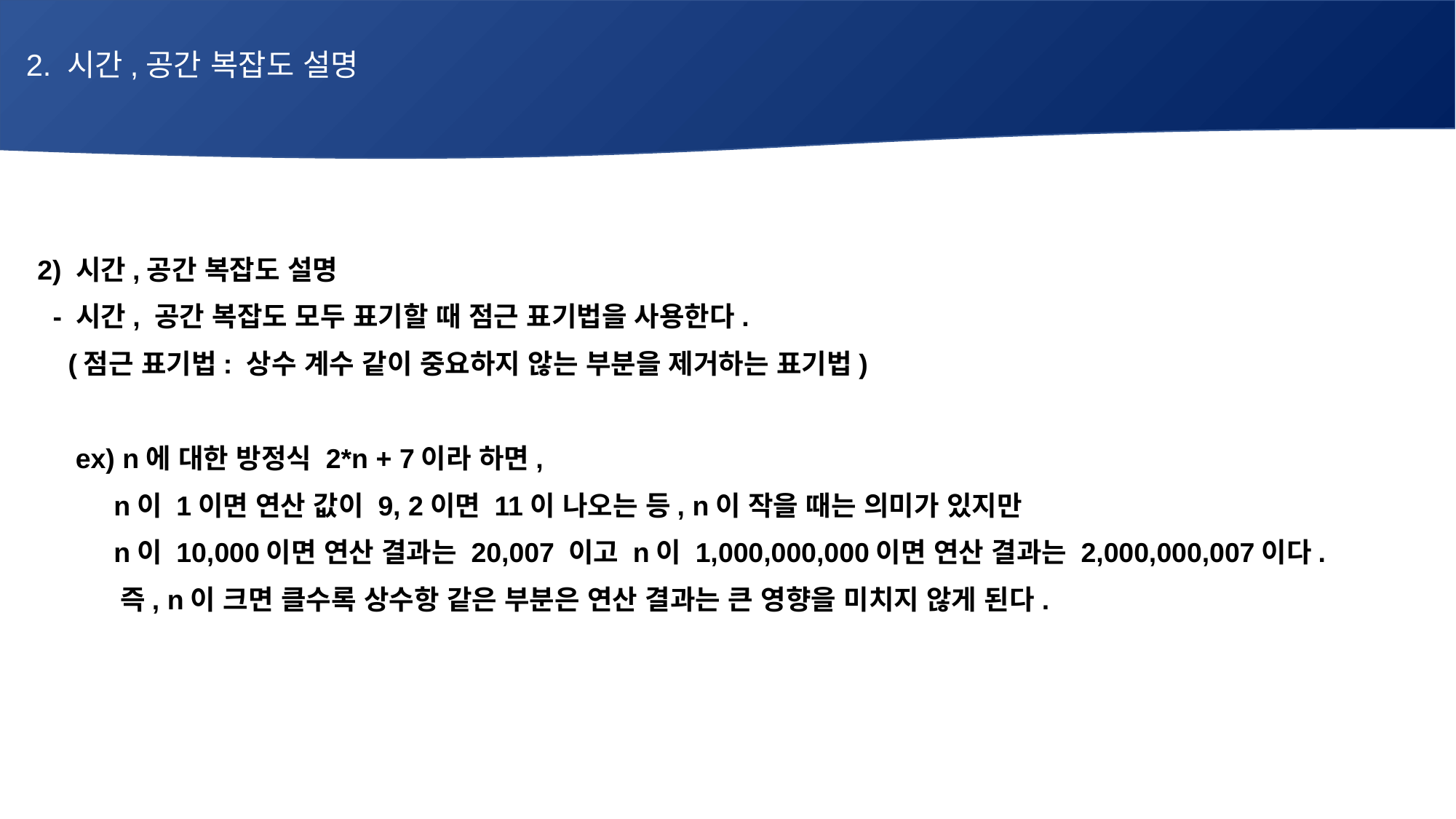

2. 시간,공간 복잡도 설명
# 매주 1 과제 LV2
2) 시간,공간 복잡도 설명
  - 시간, 공간 복잡도 모두 표기할 때 점근 표기법을 사용한다.
    (점근 표기법: 상수 계수 같이 중요하지 않는 부분을 제거하는 표기법)

     ex) n에 대한 방정식 2*n + 7이라 하면,
          n이 1이면 연산 값이 9, 2이면 11이 나오는 등, n이 작을 때는 의미가 있지만
          n이 10,000이면 연산 결과는 20,007 이고 n이 1,000,000,000이면 연산 결과는 2,000,000,007이다.
          즉, n이 크면 클수록 상수항 같은 부분은 연산 결과는 큰 영향을 미치지 않게 된다.